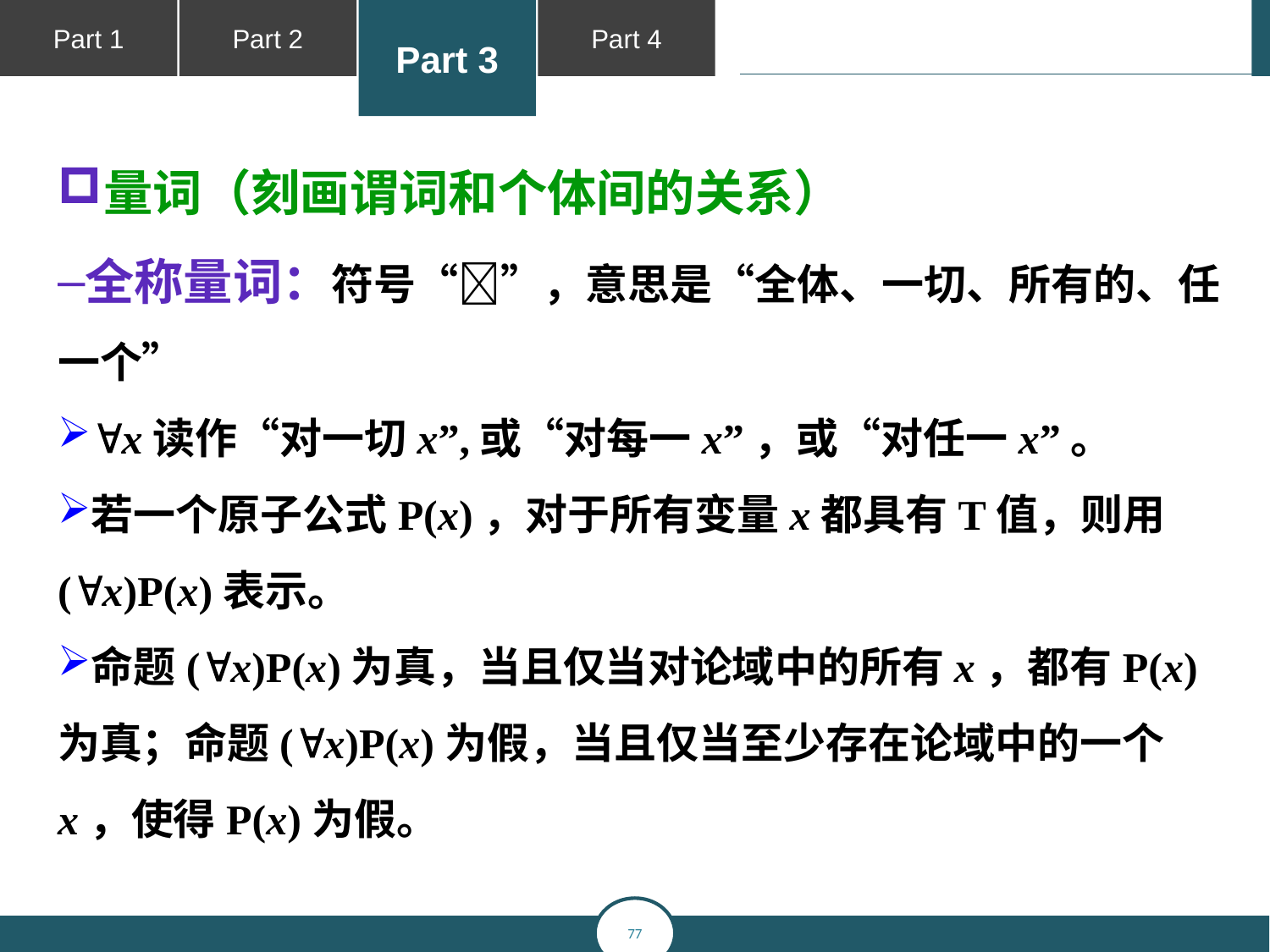

量词（刻画谓词和个体间的关系）
全称量词：符号“∀”，意思是“全体、一切、所有的、任一个”
∀x读作“对一切x”,或“对每一x”，或“对任一x”。
若一个原子公式P(x)，对于所有变量x都具有T值，则用(∀x)P(x)表示。
命题(∀x)P(x)为真，当且仅当对论域中的所有x，都有P(x)为真；命题(∀x)P(x)为假，当且仅当至少存在论域中的一个x，使得P(x)为假。